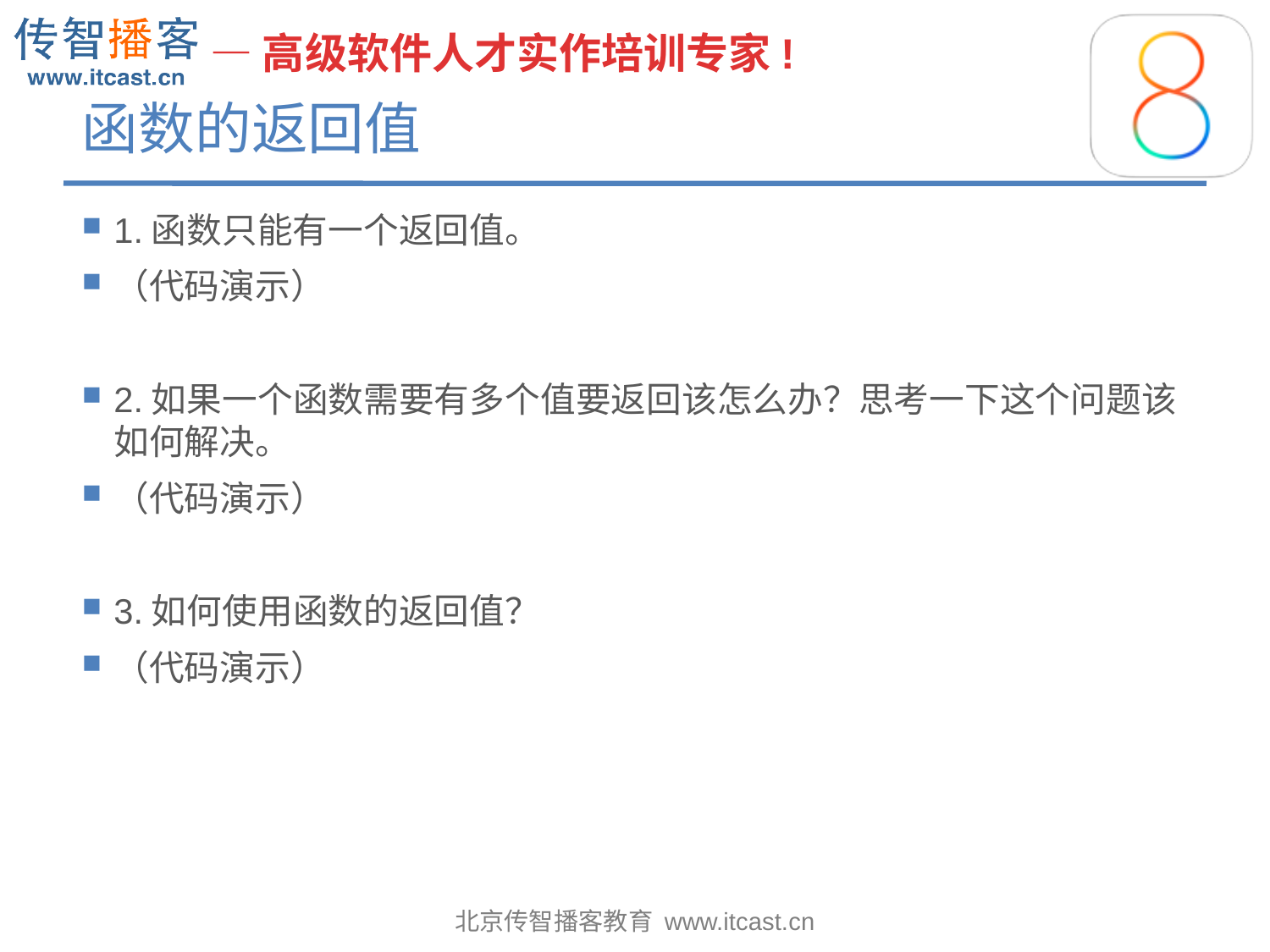

# 函数的返回值
1.函数只能有一个返回值。
（代码演示）

2.如果一个函数需要有多个值要返回该怎么办？思考一下这个问题该如何解决。
（代码演示）

3.如何使用函数的返回值？
（代码演示）